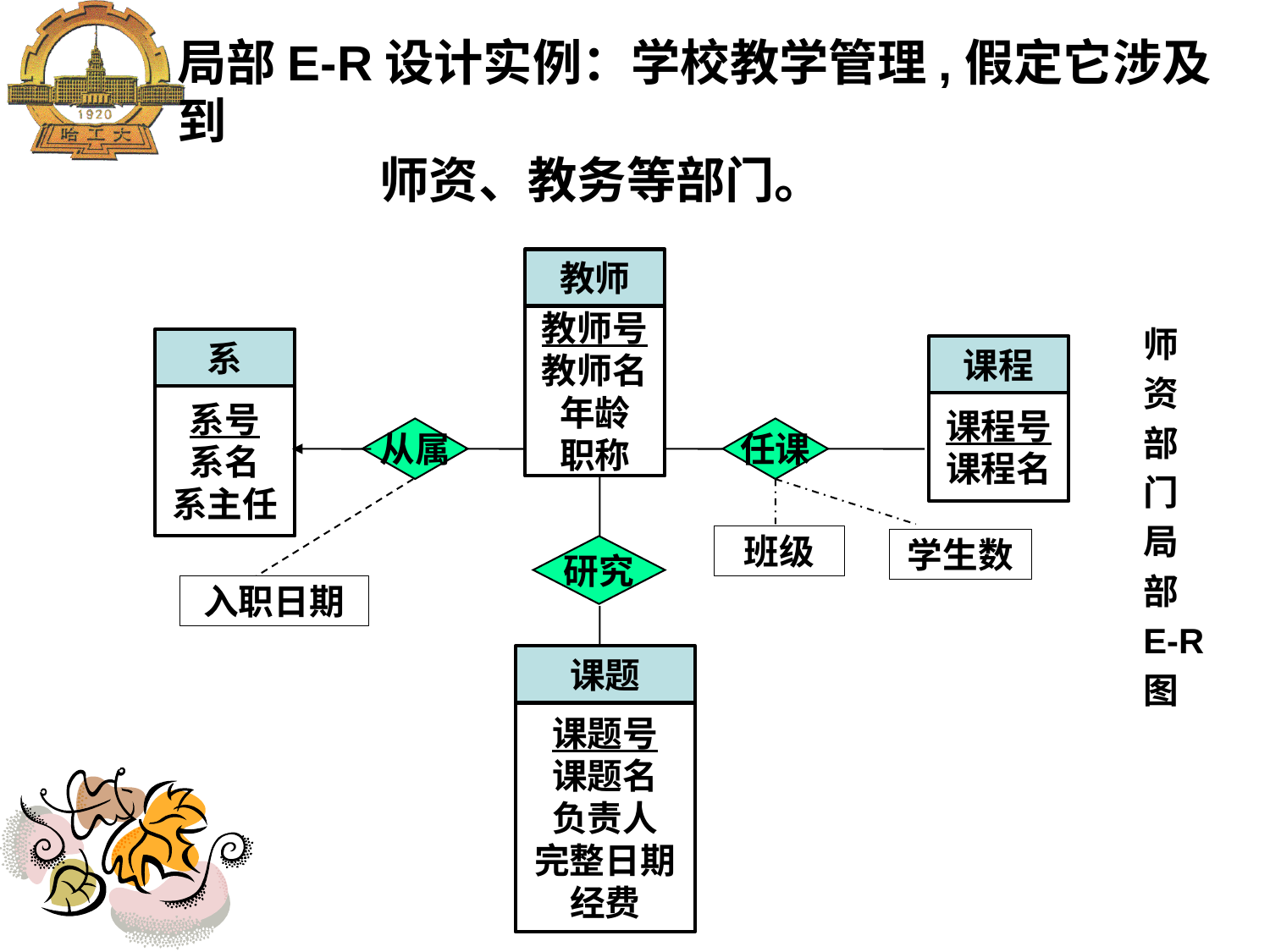

局部E-R设计实例：学校教学管理,假定它涉及到
                 师资、教务等部门。
教师
教师号
教师名
年龄
职称
师
资
部
门
局
部
E-R
图
系
系号
系名
系主任
课程
课程号
课程名
从属

入职日期
任课

班级
学生数

研究

课题
课题号
课题名
负责人
完整日期
经费